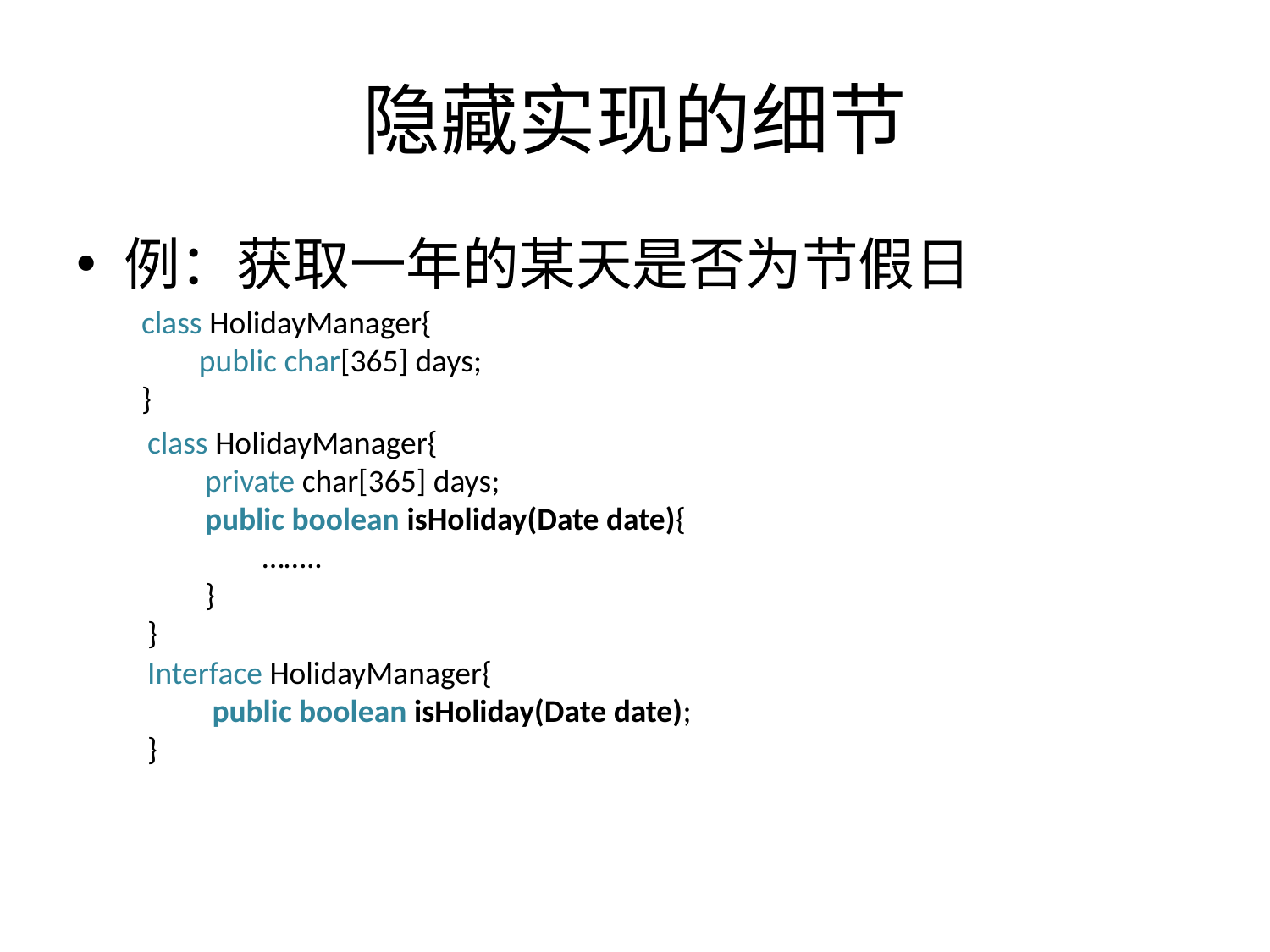

# 隐藏实现的细节
例：获取一年的某天是否为节假日

class HolidayManager{
        public char[365] days;
}
class HolidayManager{
        private char[365] days;
        public boolean isHoliday(Date date){
                ……..
        }
}
Interface HolidayManager{
         public boolean isHoliday(Date date);
}